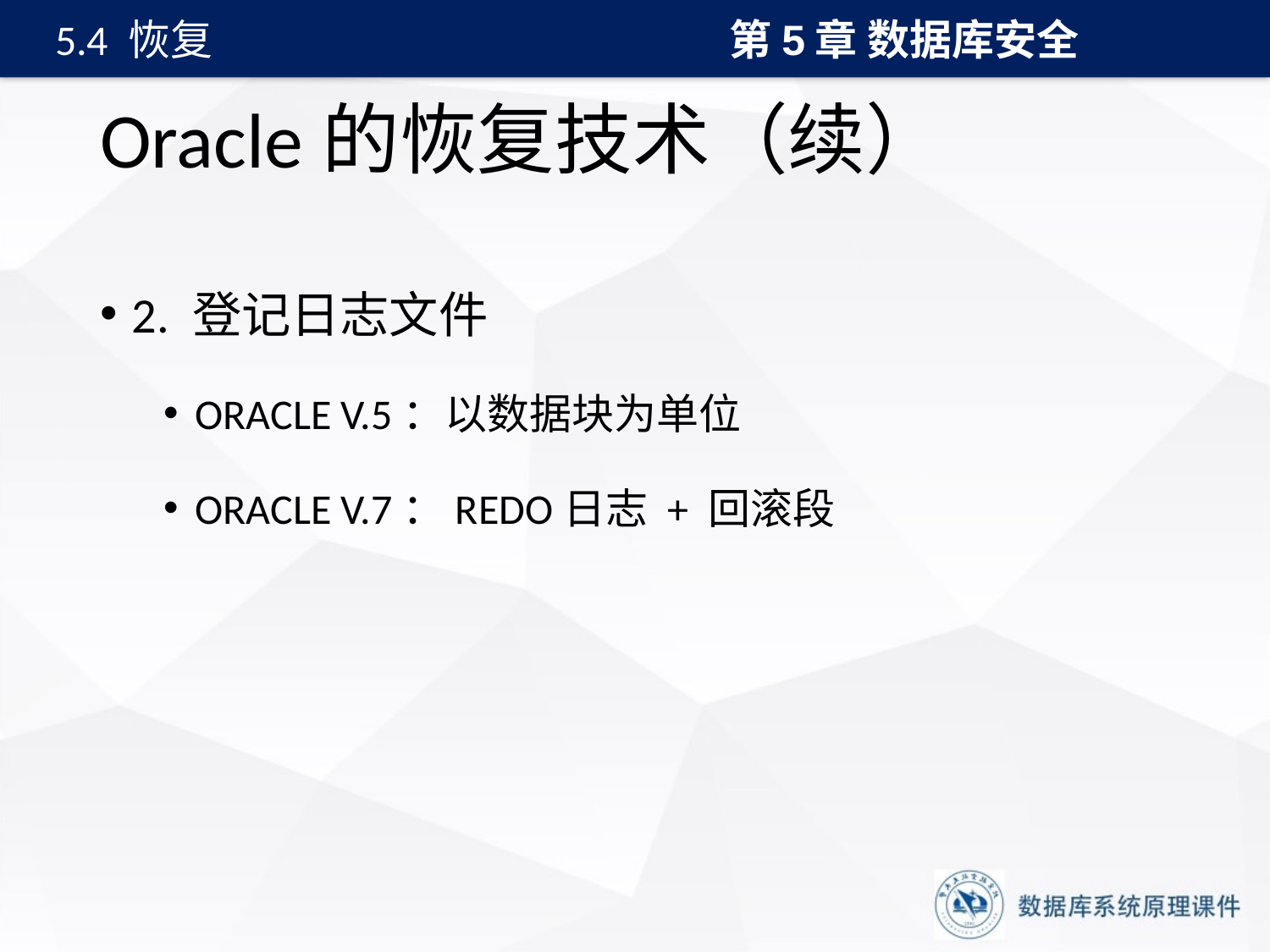

第5章 数据库安全
5.4 恢复
# Oracle的恢复技术（续）
2. 登记日志文件
ORACLE V.5：以数据块为单位
ORACLE V.7：REDO日志 + 回滚段